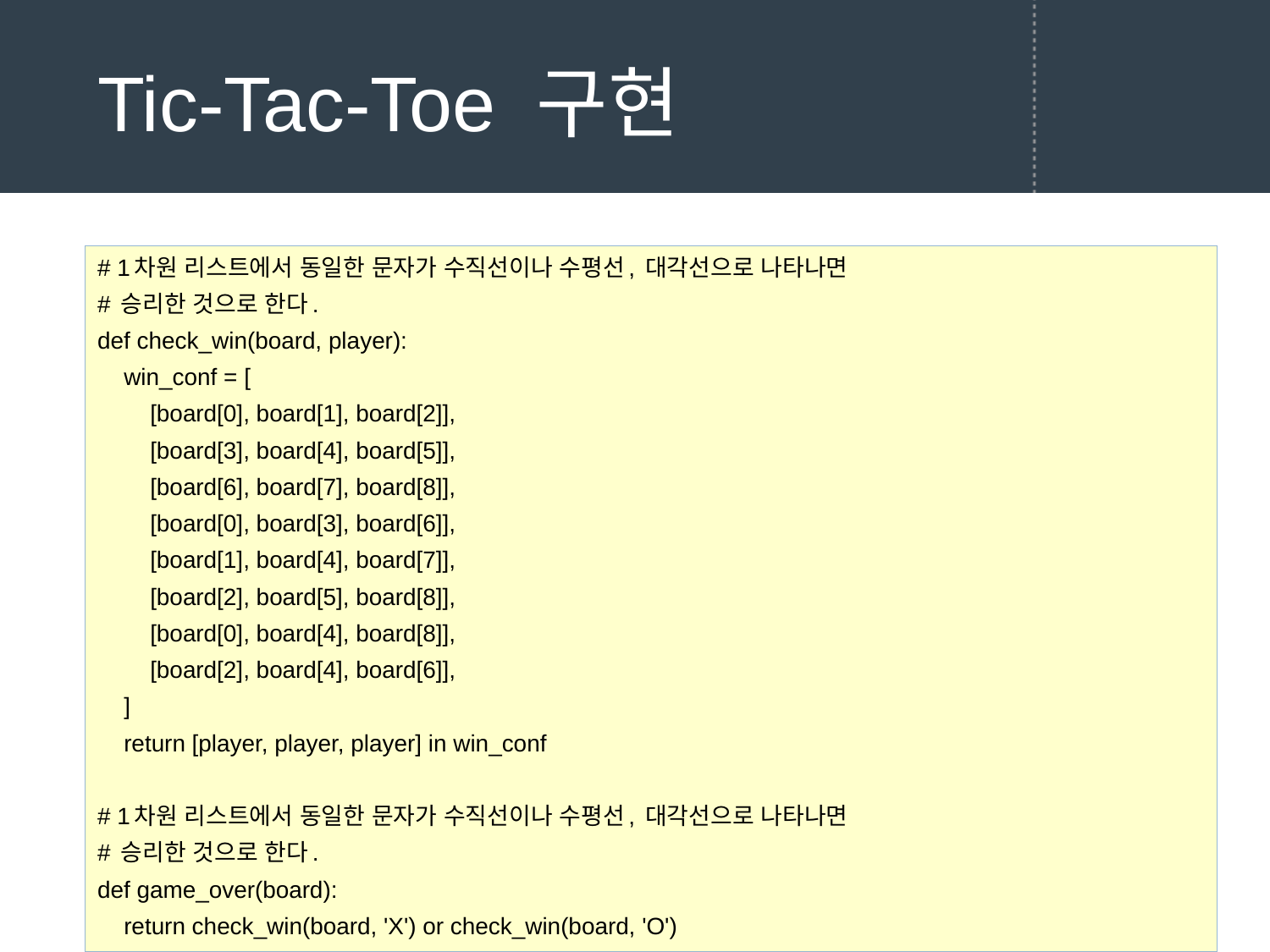

# Tic-Tac-Toe 구현
# 1차원 리스트에서 동일한 문자가 수직선이나 수평선, 대각선으로 나타나면
# 승리한 것으로 한다.
def check_win(board, player):
    win_conf = [
        [board[0], board[1], board[2]],
        [board[3], board[4], board[5]],
        [board[6], board[7], board[8]],
        [board[0], board[3], board[6]],
        [board[1], board[4], board[7]],
        [board[2], board[5], board[8]],
        [board[0], board[4], board[8]],
        [board[2], board[4], board[6]],
    ]
    return [player, player, player] in win_conf

# 1차원 리스트에서 동일한 문자가 수직선이나 수평선, 대각선으로 나타나면
# 승리한 것으로 한다.
def game_over(board):
    return check_win(board, 'X') or check_win(board, 'O')